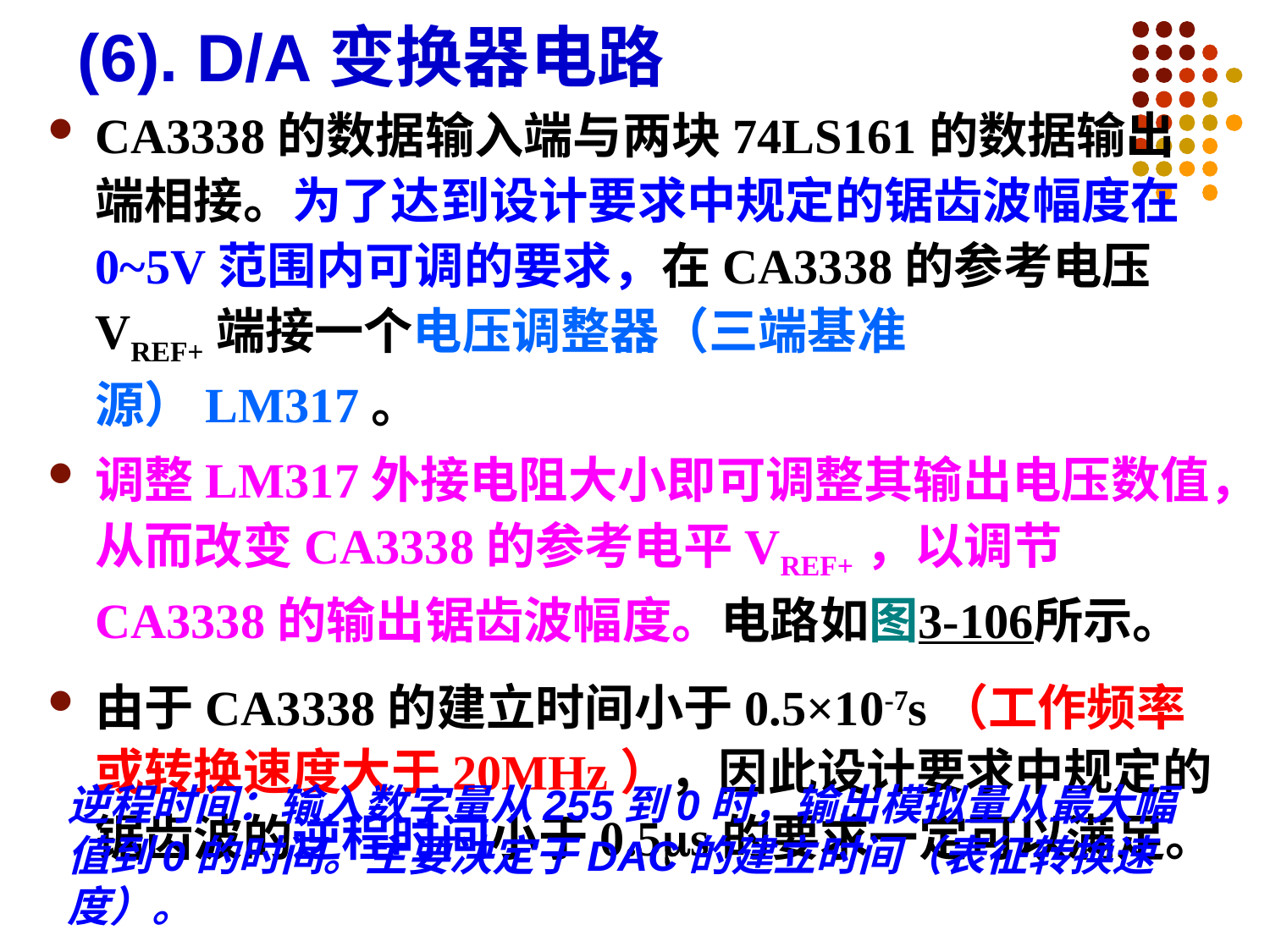

# (6). D/A变换器电路
CA3338的数据输入端与两块74LS161的数据输出端相接。为了达到设计要求中规定的锯齿波幅度在0~5V范围内可调的要求，在CA3338的参考电压VREF+端接一个电压调整器（三端基准源）LM317。
调整LM317外接电阻大小即可调整其输出电压数值，从而改变CA3338的参考电平VREF+，以调节CA3338的输出锯齿波幅度。电路如图3-106所示。
由于CA3338的建立时间小于0.5×10-7s（工作频率或转换速度大于20MHz），因此设计要求中规定的锯齿波的逆程时间小于0.5μs的要求一定可以满足。
逆程时间：输入数字量从255到0时，输出模拟量从最大幅值到0的时间。主要决定于DAC的建立时间（表征转换速度）。